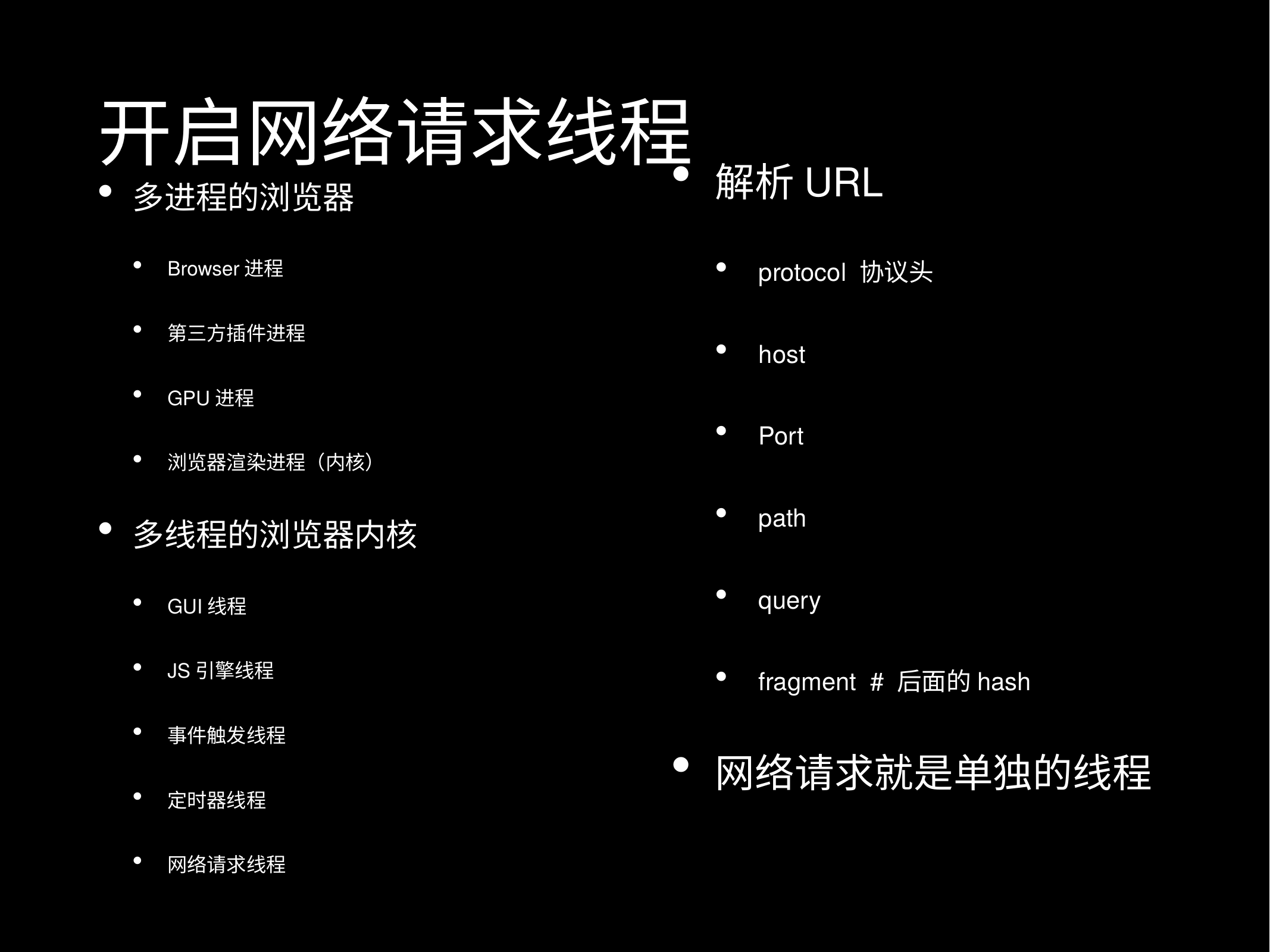

# 开启网络请求线程
解析URL
protocol 协议头
host
Port
path
query
fragment  # 后面的hash
网络请求就是单独的线程
多进程的浏览器
Browser进程
第三方插件进程
GPU进程
浏览器渲染进程（内核）
多线程的浏览器内核
GUI线程
JS引擎线程
事件触发线程
定时器线程
网络请求线程